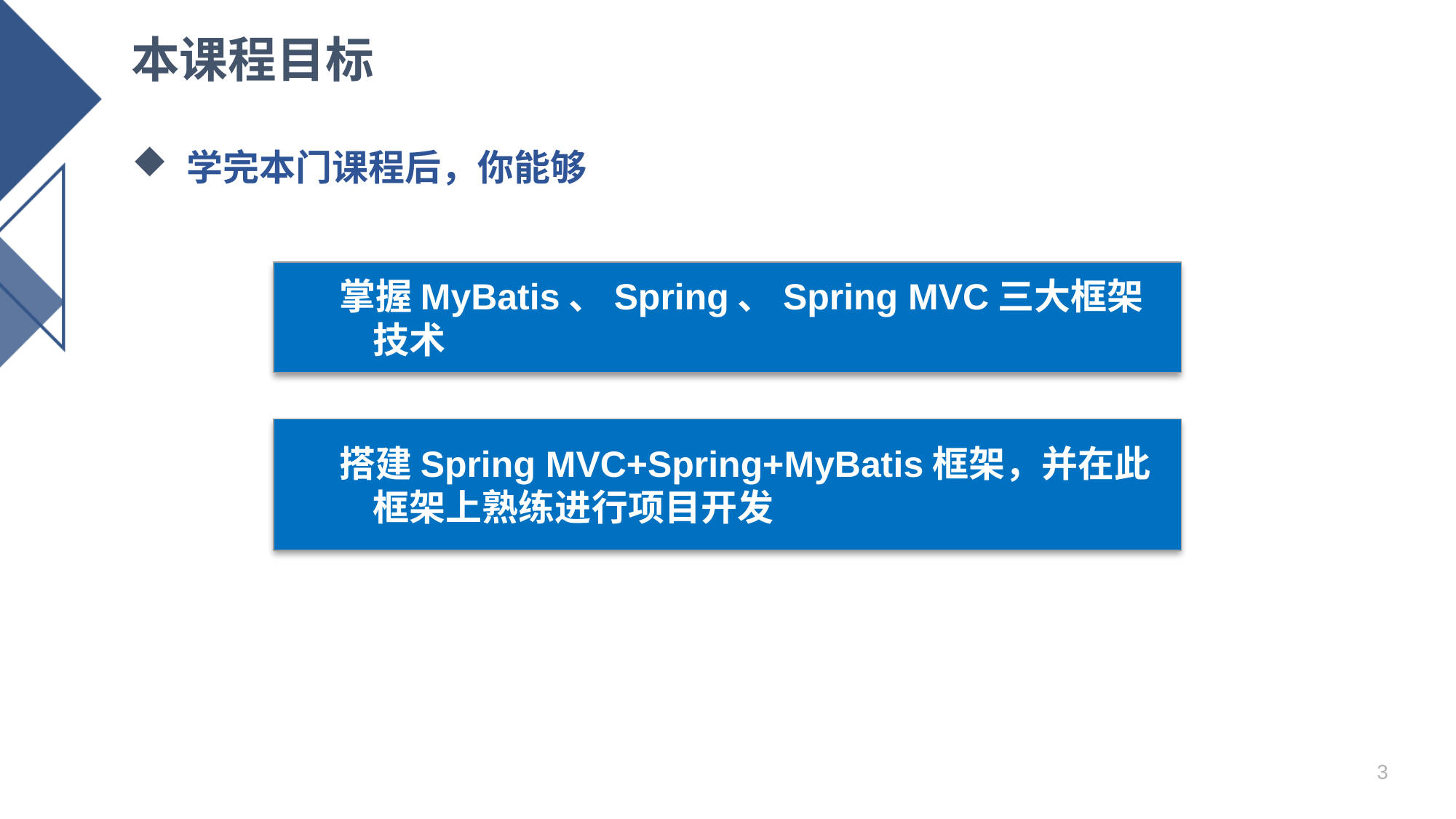

# 本课程目标
学完本门课程后，你能够

掌握MyBatis、Spring、Spring MVC三大框架技术
搭建Spring MVC+Spring+MyBatis框架，并在此框架上熟练进行项目开发
3